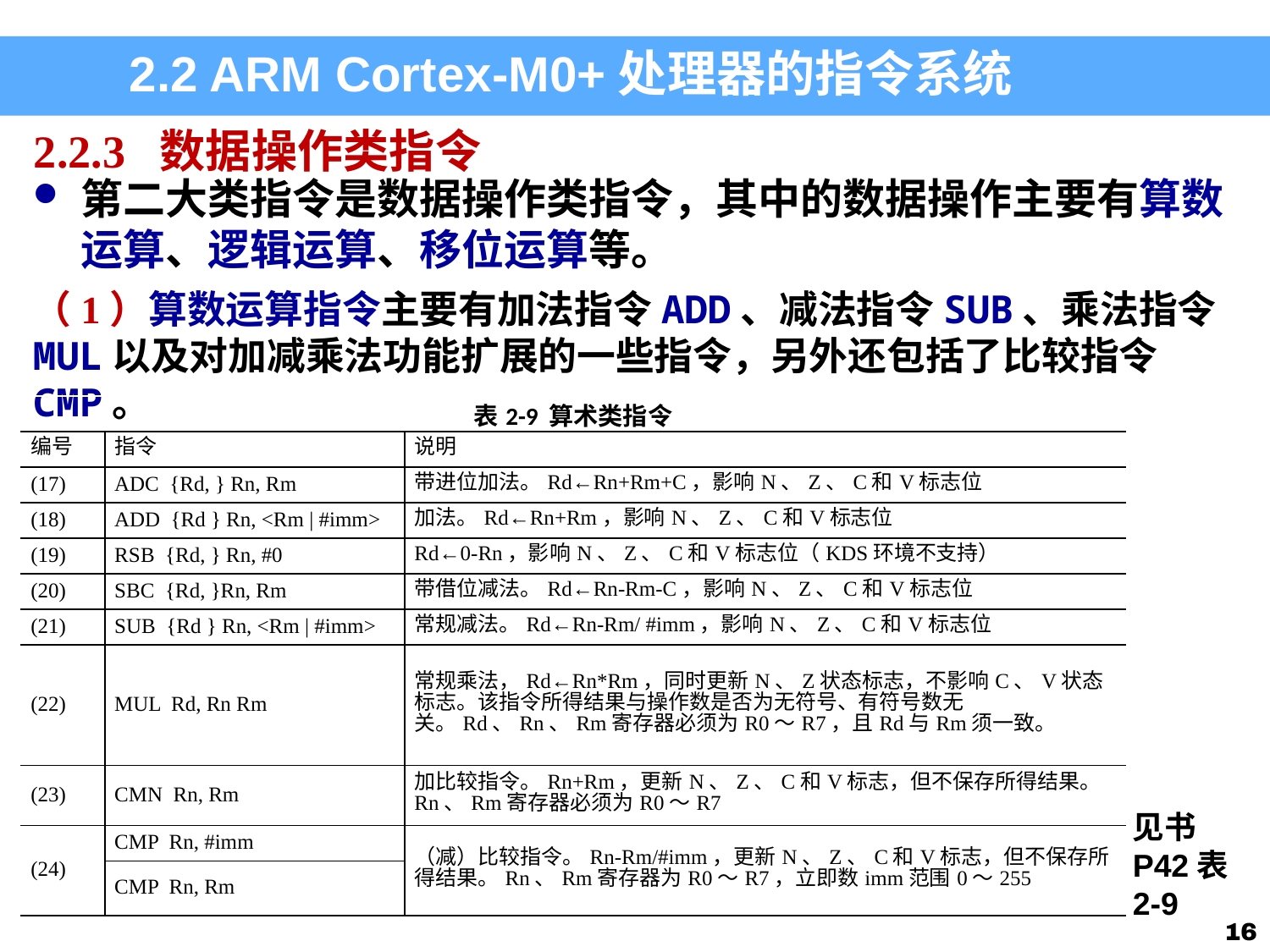

2.2 ARM Cortex-M0+处理器的指令系统
2.2.3  数据操作类指令
第二大类指令是数据操作类指令，其中的数据操作主要有算数运算、逻辑运算、移位运算等。
（1）算数运算指令主要有加法指令ADD、减法指令SUB、乘法指令MUL以及对加减乘法功能扩展的一些指令，另外还包括了比较指令CMP。
| 表2-9 算术类指令 |  |  |
| --- | --- | --- |
| 编号 | 指令 | 说明 |
| (17) | ADC {Rd, } Rn, Rm | 带进位加法。Rd←Rn+Rm+C，影响N、Z、C和V标志位 |
| (18) | ADD {Rd } Rn, <Rm | #imm> | 加法。Rd←Rn+Rm，影响N、Z、C和V标志位 |
| (19) | RSB {Rd, } Rn, #0 | Rd←0-Rn，影响N、Z、C和V标志位（KDS环境不支持） |
| (20) | SBC {Rd, }Rn, Rm | 带借位减法。Rd←Rn-Rm-C，影响N、Z、C和V标志位 |
| (21) | SUB {Rd } Rn, <Rm | #imm> | 常规减法。Rd←Rn-Rm/ #imm，影响N、Z、C和V标志位 |
| (22) | MUL Rd, Rn Rm | 常规乘法，Rd←Rn\*Rm，同时更新N、Z状态标志，不影响C、V状态标志。该指令所得结果与操作数是否为无符号、有符号数无关。Rd、Rn、Rm寄存器必须为R0～R7，且Rd与Rm须一致。 |
| (23) | CMN Rn, Rm | 加比较指令。Rn+Rm，更新N、Z、C和V标志，但不保存所得结果。Rn、Rm寄存器必须为R0～R7 |
| (24) | CMP Rn, #imm | （减）比较指令。Rn-Rm/#imm，更新N、Z、C和V标志，但不保存所得结果。Rn、Rm寄存器为R0～R7，立即数imm范围0～255 |
|  | CMP Rn, Rm |  |
见书P42表2-9
16